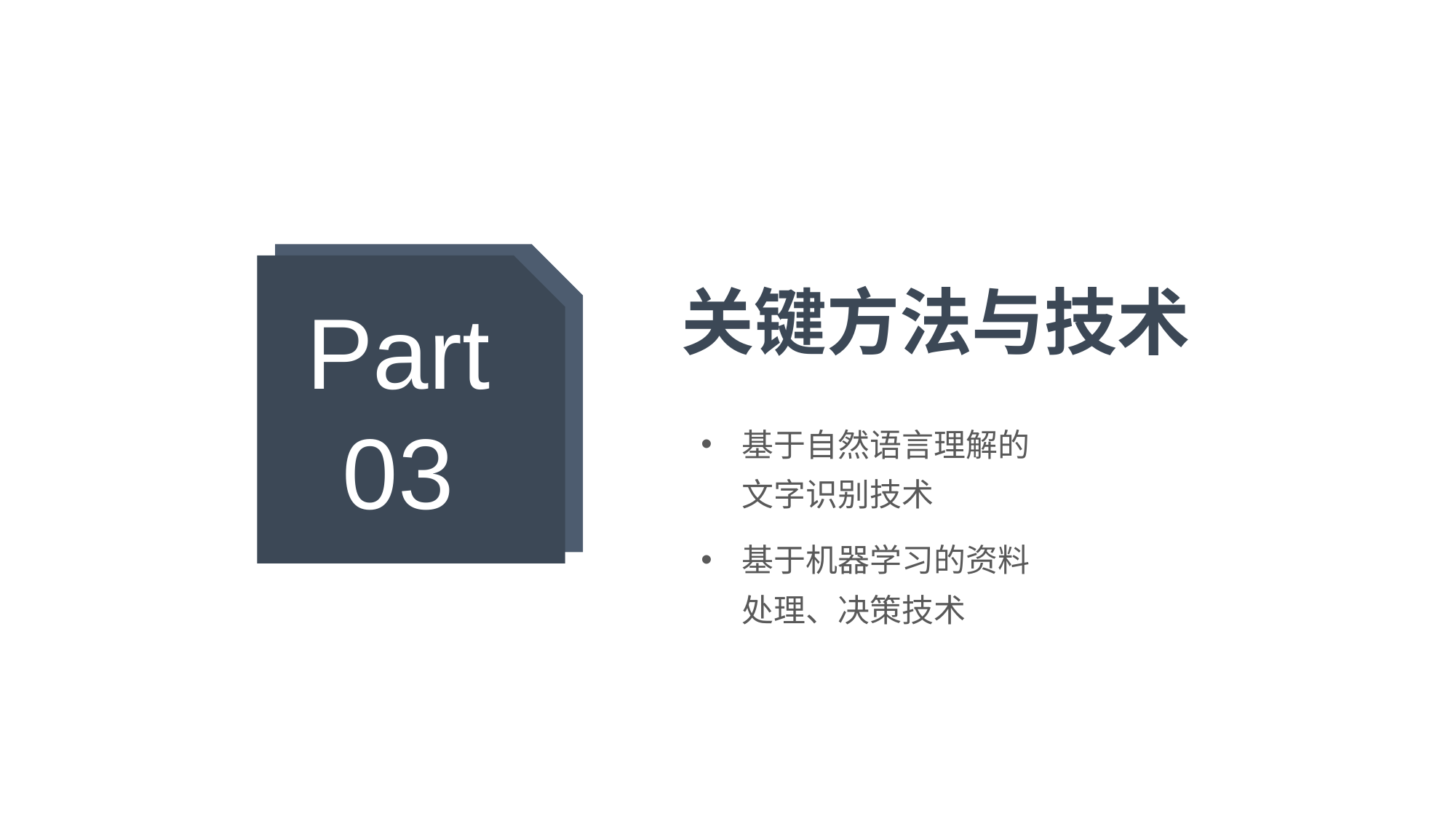

Part
03
关键方法与技术
基于自然语言理解的文字识别技术
基于机器学习的资料处理、决策技术